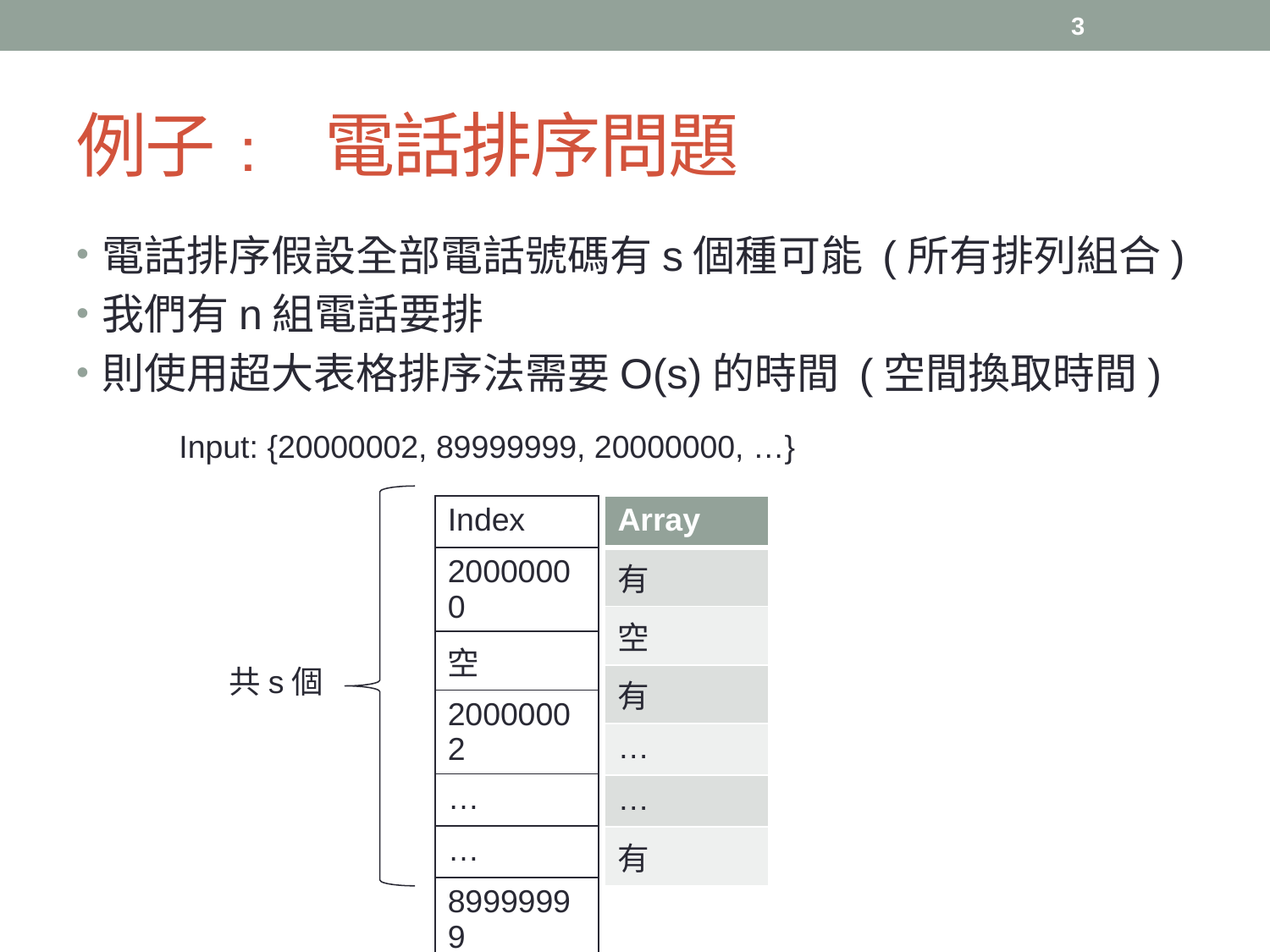

3
# 例子: 電話排序問題
電話排序假設全部電話號碼有s個種可能 (所有排列組合)
我們有n組電話要排
則使用超大表格排序法需要O(s)的時間 (空間換取時間)

Input: {20000002, 89999999, 20000000, …}

| Index |
| --- |
| 20000000 |
| 空 |
| 20000002 |
| … |
| … |
| 89999999 |
| Array |
| --- |
| 有 |
| 空 |
| 有 |
| … |
| … |
| 有 |
共s個